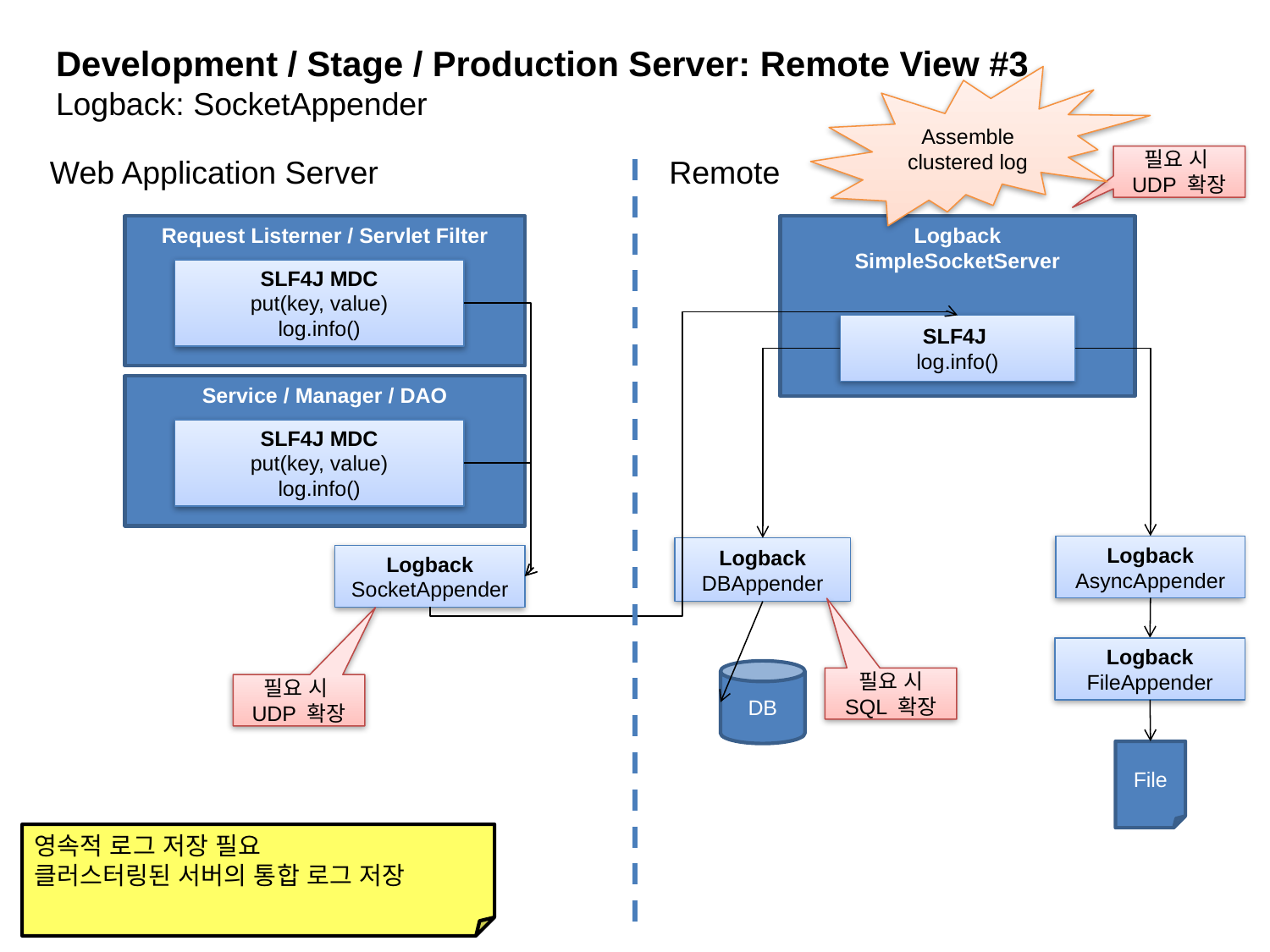

Development / Stage / Production Server: Remote View #3
Logback: SocketAppender
Assemble
clustered log
Web Application Server
Remote
필요 시
UDP 확장
Request Listerner / Servlet Filter
Logback
SimpleSocketServer
SLF4J MDC
put(key, value)
log.info()
SLF4J
log.info()
Service / Manager / DAO
SLF4J MDC
put(key, value)
log.info()
Logback
AsyncAppender
Logback
DBAppender
Logback
SocketAppender
Logback
FileAppender
DB
필요 시
SQL 확장
필요 시
UDP 확장
File
영속적 로그 저장 필요
클러스터링된 서버의 통합 로그 저장